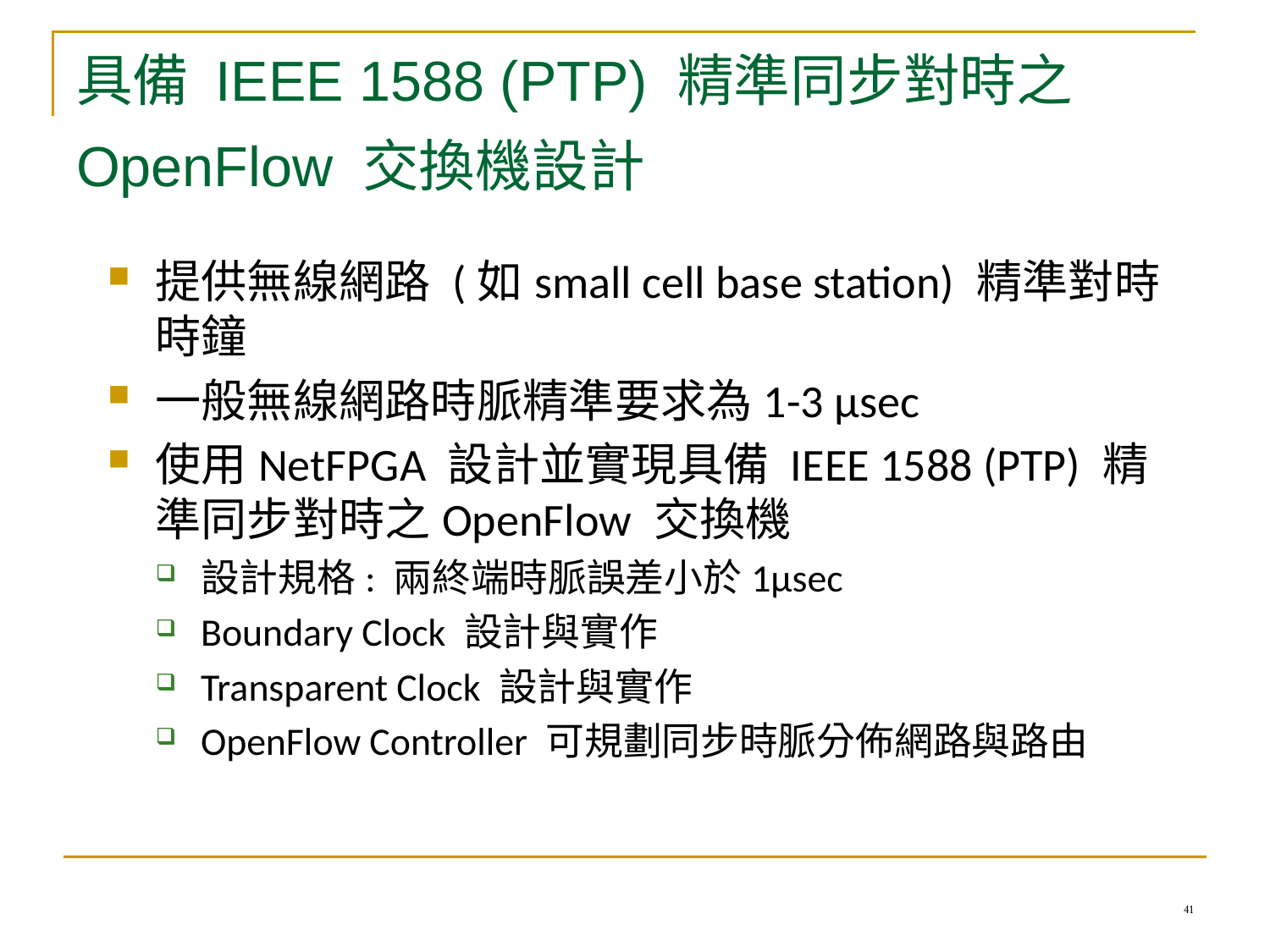

具備 IEEE 1588 (PTP) 精準同步對時之OpenFlow 交換機設計
提供無線網路 (如small cell base station) 精準對時時鐘
一般無線網路時脈精準要求為1-3 μsec
使用NetFPGA 設計並實現具備 IEEE 1588 (PTP) 精準同步對時之OpenFlow 交換機
設計規格: 兩終端時脈誤差小於1μsec
Boundary Clock 設計與實作
Transparent Clock 設計與實作
OpenFlow Controller 可規劃同步時脈分佈網路與路由

41